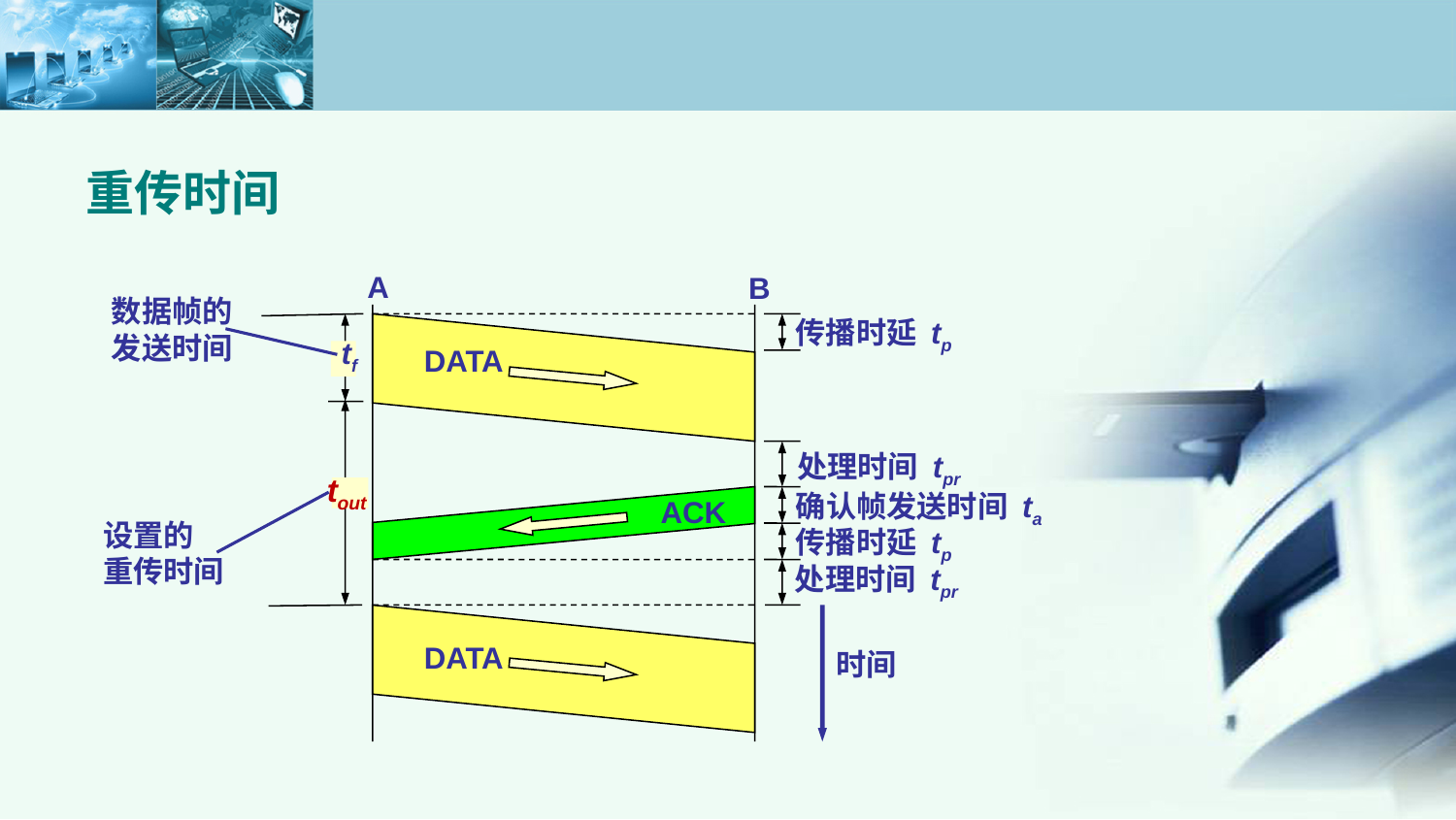

重传时间

A
B
数据帧的
发送时间

传播时延 tp

tf

DATA

处理时间 tpr

tout

确认帧发送时间 ta
ACK

设置的
重传时间

传播时延 tp

处理时间 tpr

DATA
时间